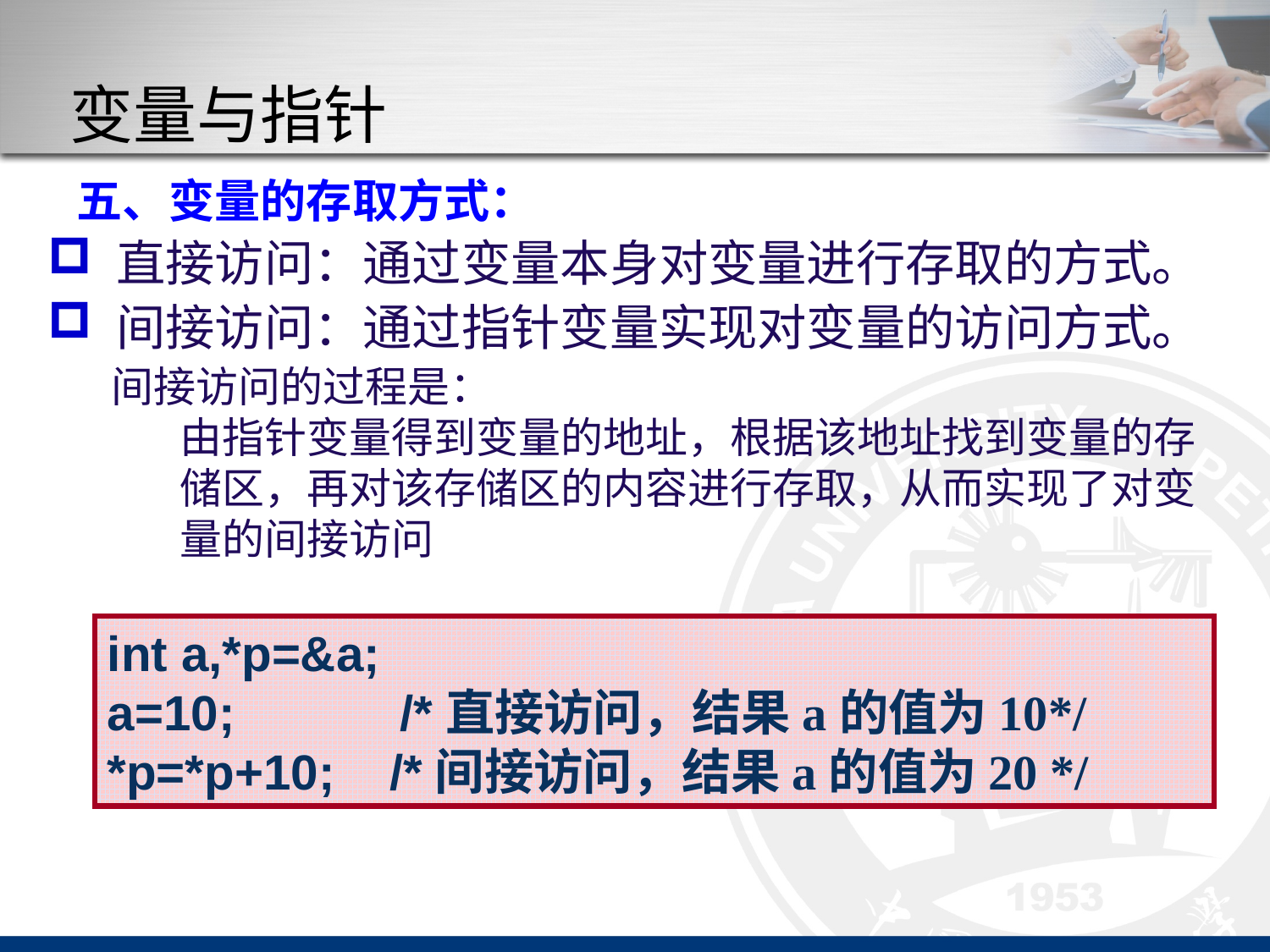

# 变量与指针
 五、变量的存取方式：
直接访问：通过变量本身对变量进行存取的方式。
间接访问：通过指针变量实现对变量的访问方式。
间接访问的过程是：
由指针变量得到变量的地址，根据该地址找到变量的存储区，再对该存储区的内容进行存取，从而实现了对变量的间接访问
int a,*p=&a;
a=10;            /*直接访问，结果a的值为10*/
*p=*p+10;    /*间接访问，结果a的值为20 */